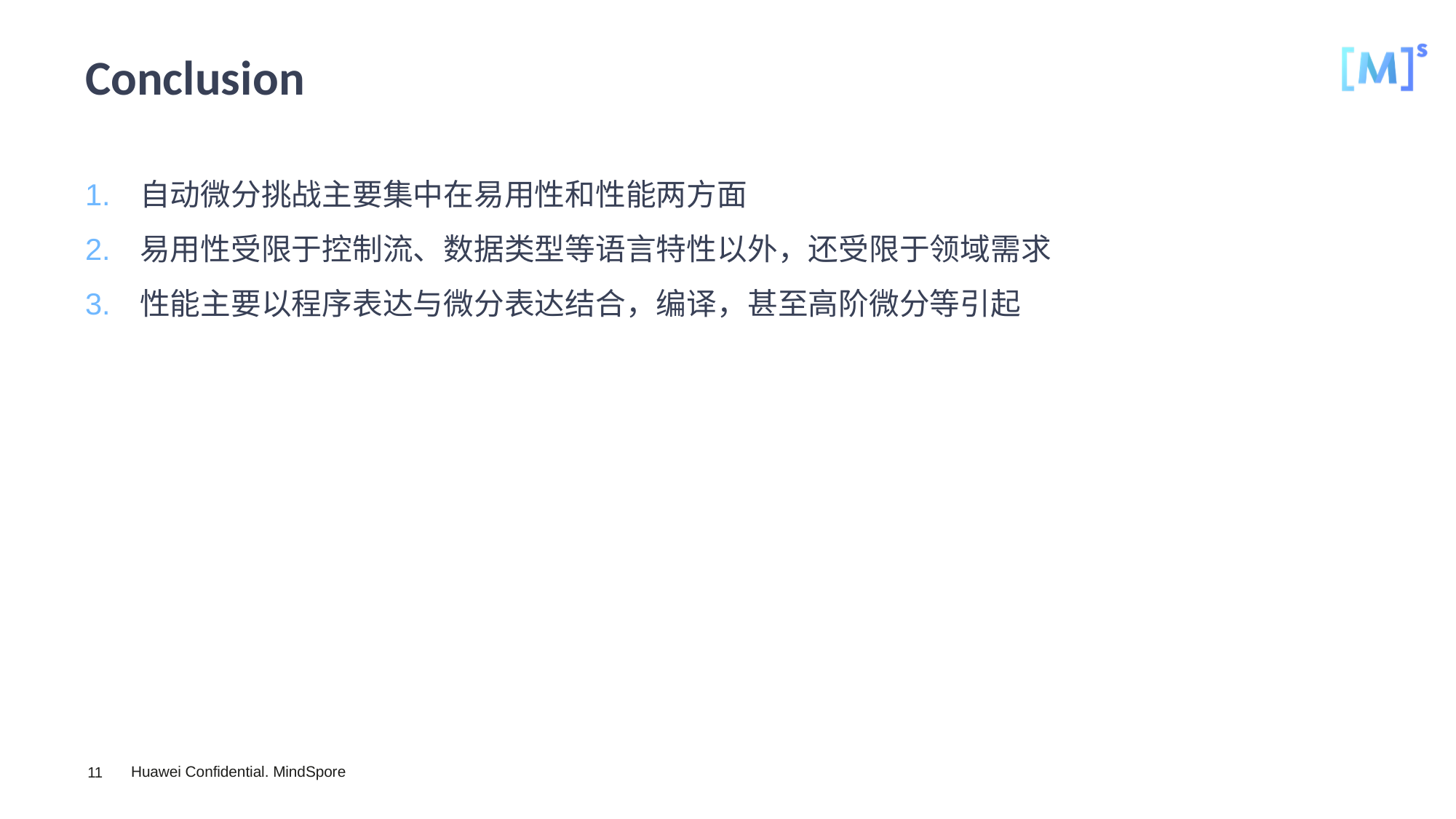

# Conclusion
自动微分挑战主要集中在易用性和性能两方面
易用性受限于控制流、数据类型等语言特性以外，还受限于领域需求
性能主要以程序表达与微分表达结合，编译，甚至高阶微分等引起